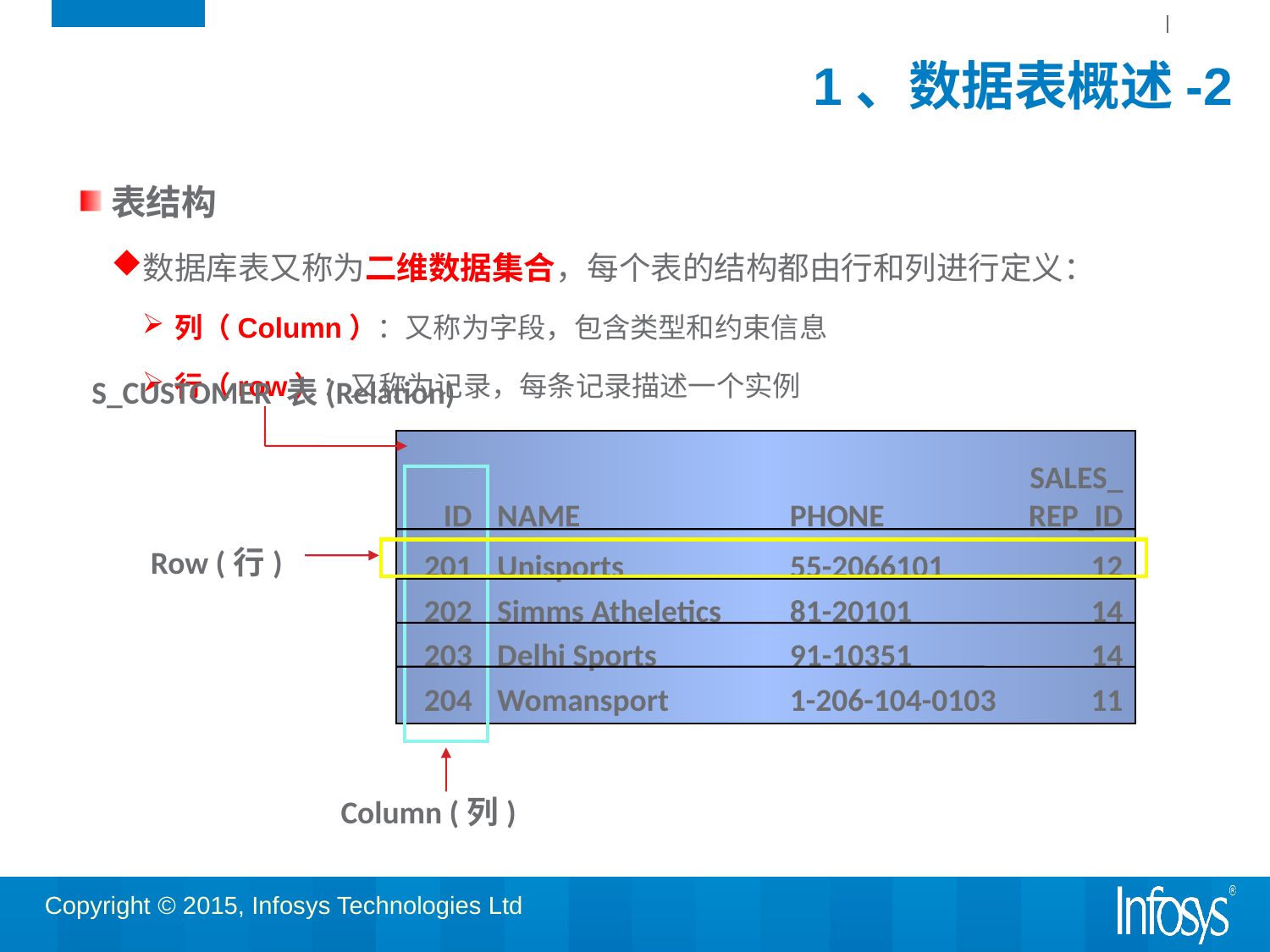

# 1、数据表概述-2
表结构
数据库表又称为二维数据集合，每个表的结构都由行和列进行定义：
列（Column）：又称为字段，包含类型和约束信息
行（row）：又称为记录，每条记录描述一个实例
S_CUSTOMER 表(Relation)
				SALES_
	ID	NAME	PHONE	REP_ID
	201	Unisports	55-2066101	12
	202	Simms Atheletics	81-20101	14
	203	Delhi Sports	91-10351	14
	204	Womansport	1-206-104-0103	11

Row (行)

Column (列)